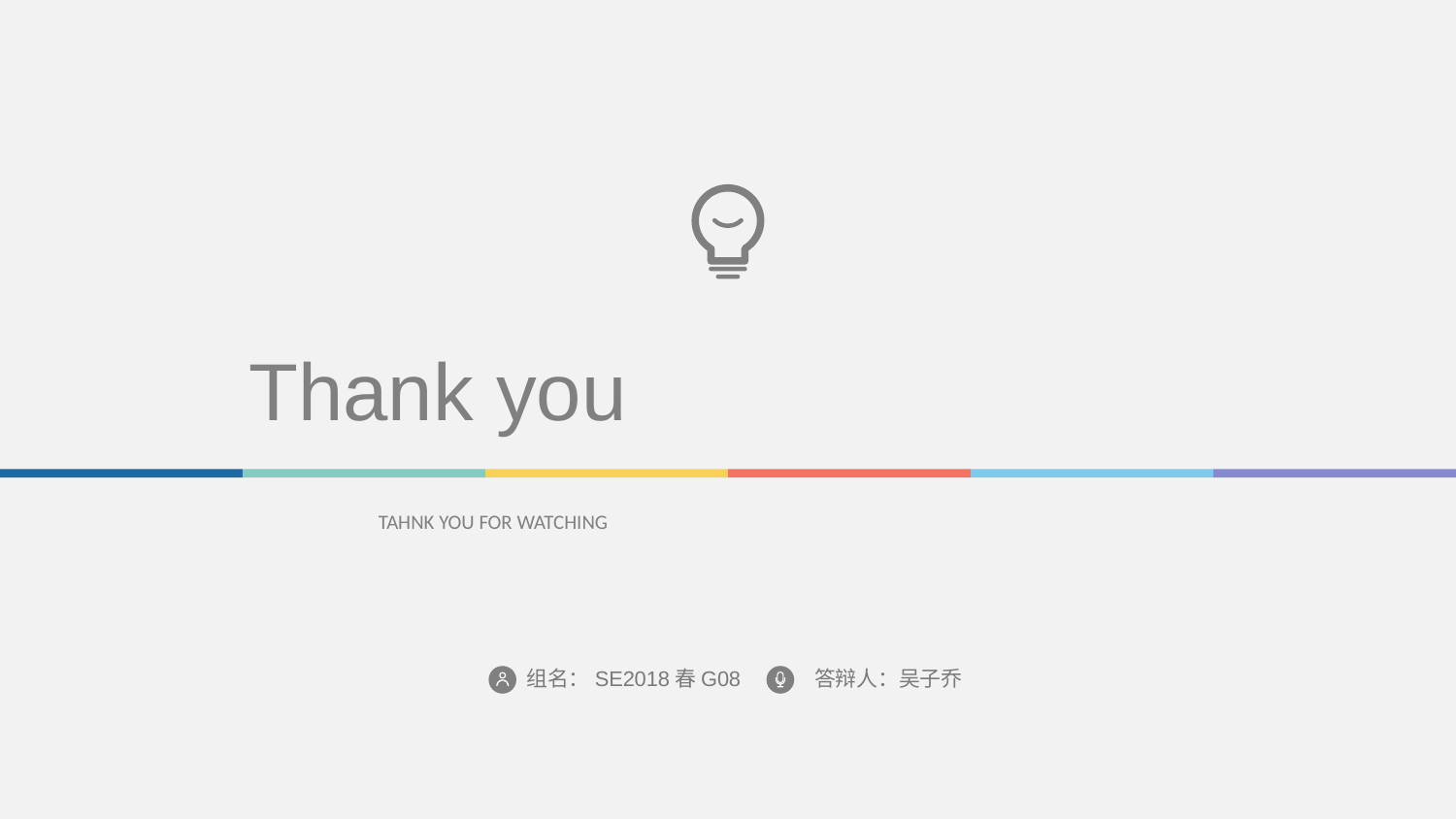

Thank you

TAHNK YOU FOR WATCHING
组名：SE2018春G08
答辩人：吴子乔